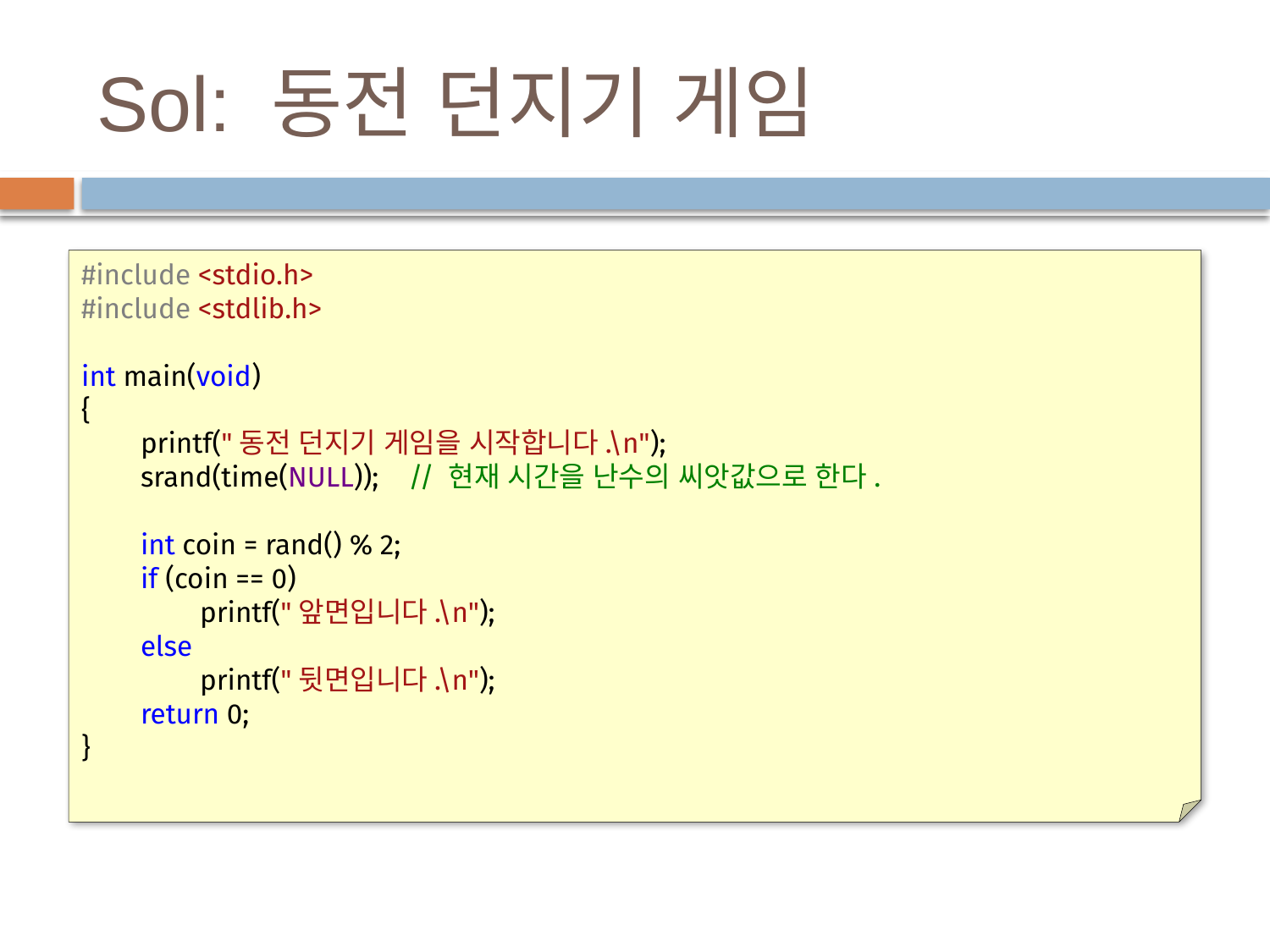

# Sol: 동전 던지기 게임
#include <stdio.h>
#include <stdlib.h>

int main(void)
{
        printf("동전 던지기 게임을 시작합니다.\n");
        srand(time(NULL));    // 현재 시간을 난수의 씨앗값으로 한다.

        int coin = rand() % 2;
        if (coin == 0)
                printf("앞면입니다.\n");
        else
                printf("뒷면입니다.\n");
        return 0;
}